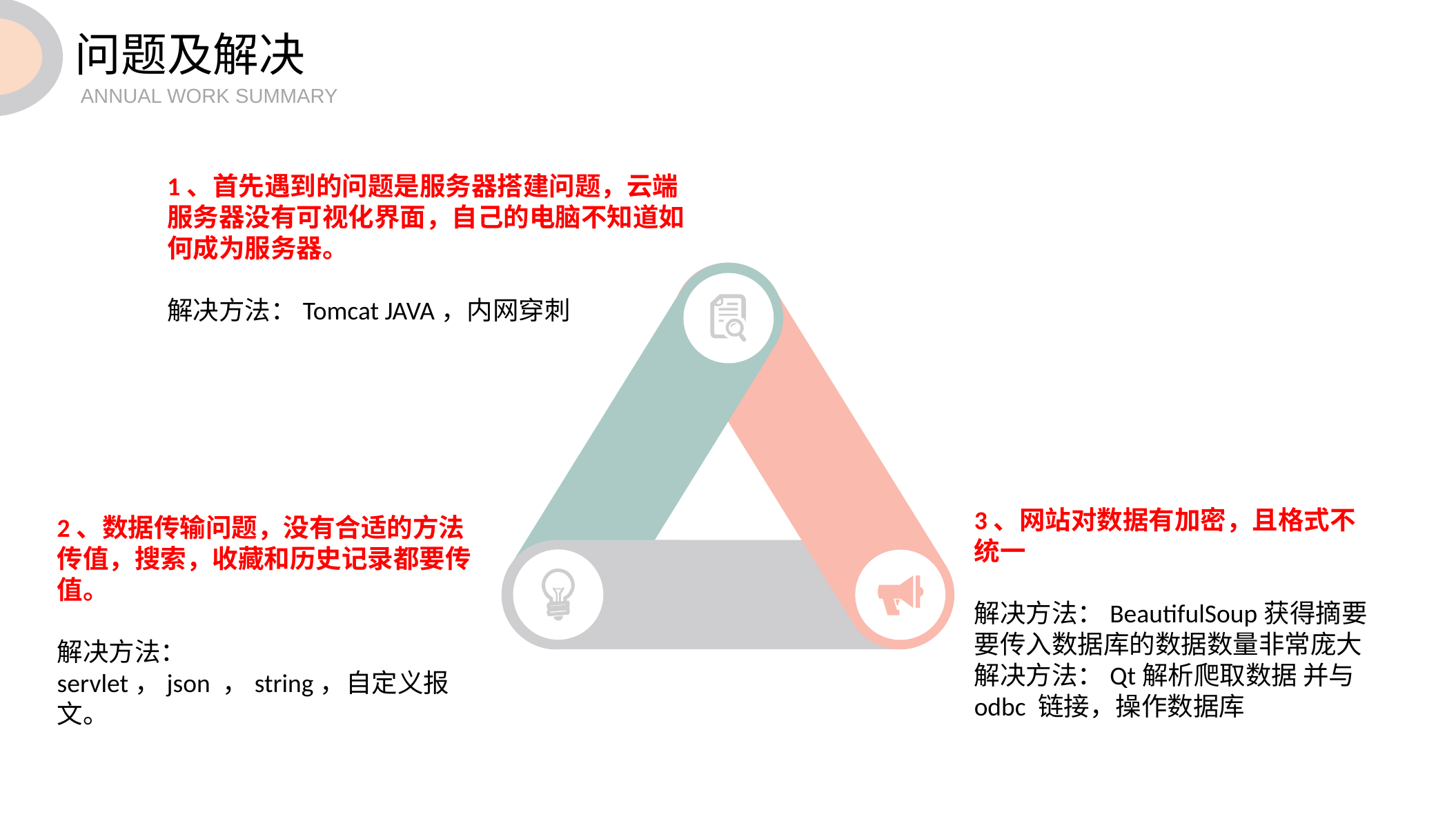

问题及解决

 ANNUAL WORK SUMMARY
1、首先遇到的问题是服务器搭建问题，云端服务器没有可视化界面，自己的电脑不知道如何成为服务器。

解决方法：Tomcat JAVA，内网穿刺

3、网站对数据有加密，且格式不统一

解决方法：BeautifulSoup获得摘要
要传入数据库的数据数量非常庞大
解决方法：Qt解析爬取数据 并与odbc 链接，操作数据库

2、数据传输问题，没有合适的方法传值，搜索，收藏和历史记录都要传值。

解决方法：servlet，json ，string，自定义报文。